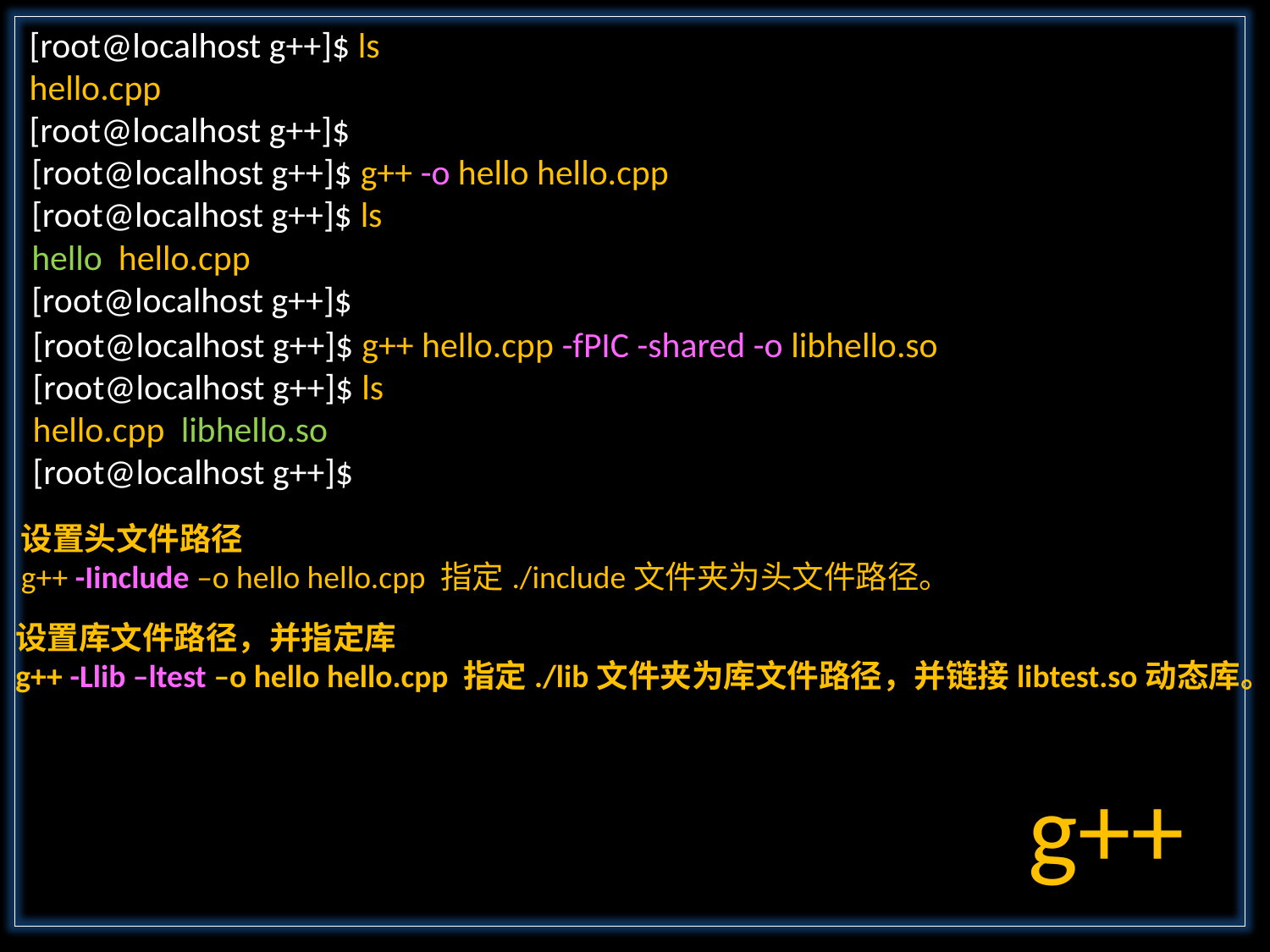

[root@localhost g++]$ ls
hello.cpp
[root@localhost g++]$

[root@localhost g++]$ g++ -o hello hello.cpp
[root@localhost g++]$ ls
hello  hello.cpp
[root@localhost g++]$

[root@localhost g++]$ g++ hello.cpp -fPIC -shared -o libhello.so
[root@localhost g++]$ ls
hello.cpp  libhello.so
[root@localhost g++]$
设置头文件路径
g++ -Iinclude –o hello hello.cpp 指定./include文件夹为头文件路径。
设置库文件路径，并指定库
g++ -Llib –ltest –o hello hello.cpp 指定./lib文件夹为库文件路径，并链接libtest.so动态库。
g++